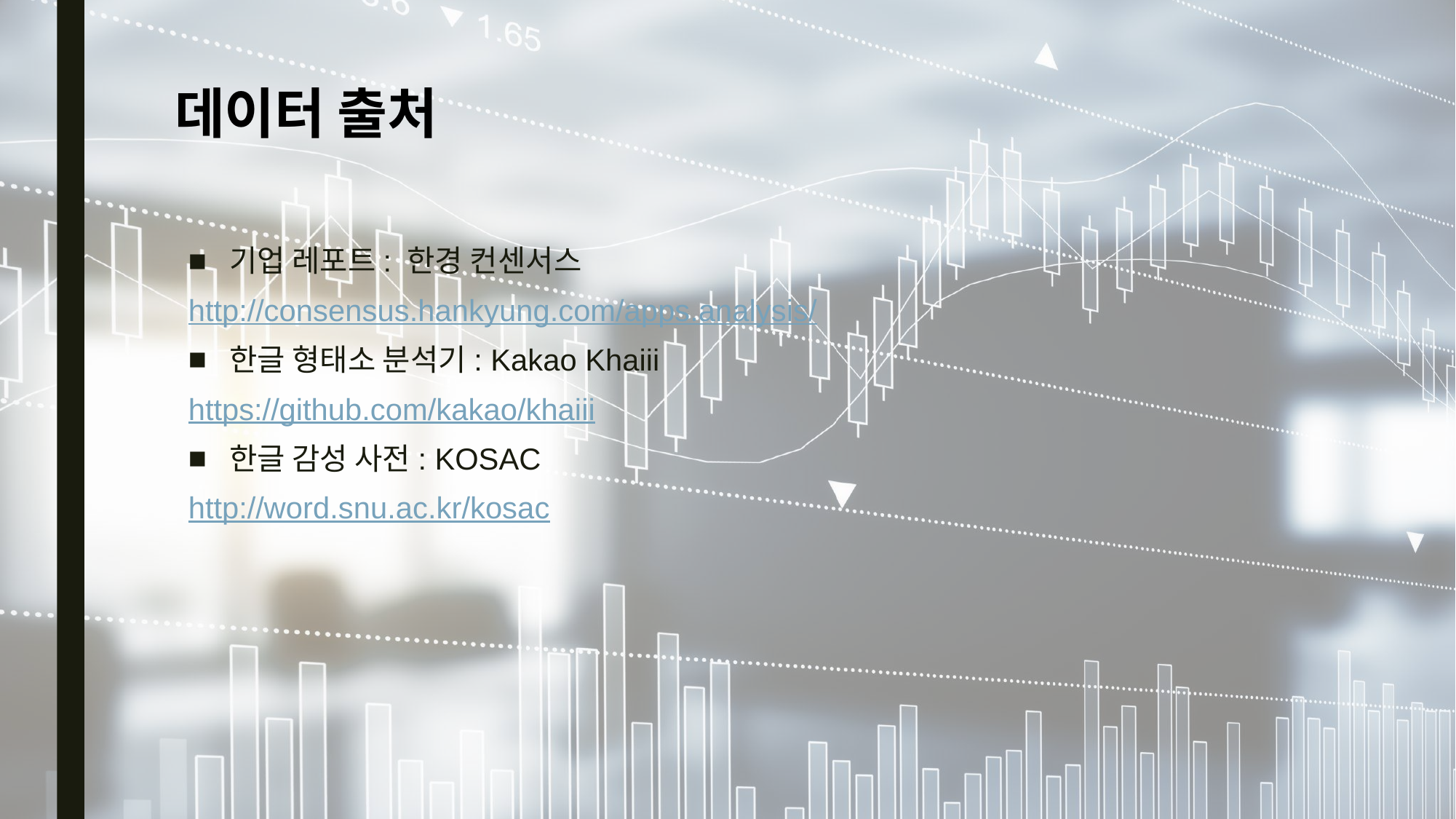

# 데이터 출처
기업 레포트: 한경 컨센서스
http://consensus.hankyung.com/apps.analysis/
한글 형태소 분석기: Kakao Khaiii
https://github.com/kakao/khaiii
한글 감성 사전: KOSAC
http://word.snu.ac.kr/kosac